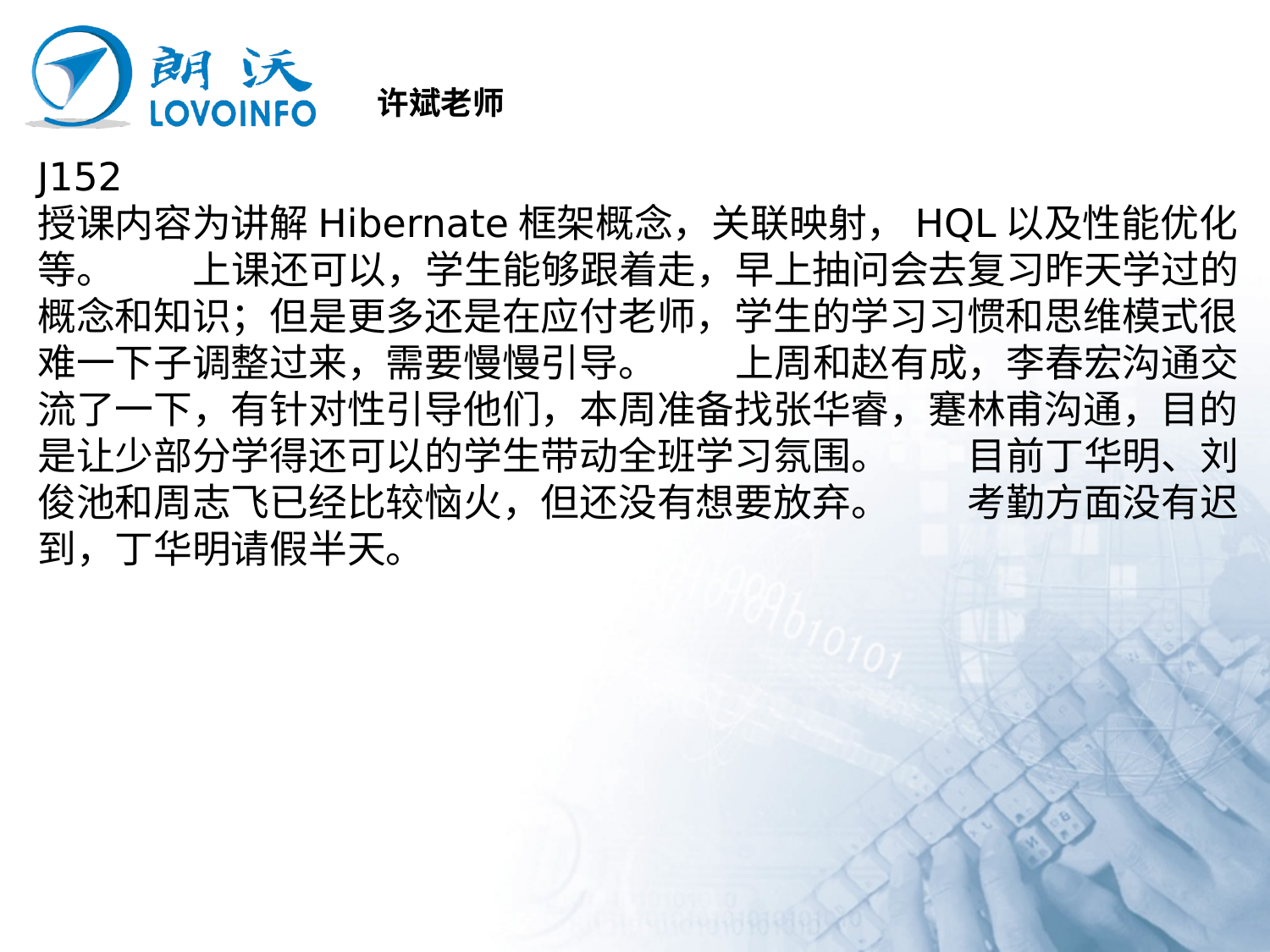

许斌老师
J152
授课内容为讲解Hibernate框架概念，关联映射，HQL以及性能优化等。         上课还可以，学生能够跟着走，早上抽问会去复习昨天学过的概念和知识；但是更多还是在应付老师，学生的学习习惯和思维模式很难一下子调整过来，需要慢慢引导。         上周和赵有成，李春宏沟通交流了一下，有针对性引导他们，本周准备找张华睿，蹇林甫沟通，目的是让少部分学得还可以的学生带动全班学习氛围。         目前丁华明、刘俊池和周志飞已经比较恼火，但还没有想要放弃。         考勤方面没有迟到，丁华明请假半天。